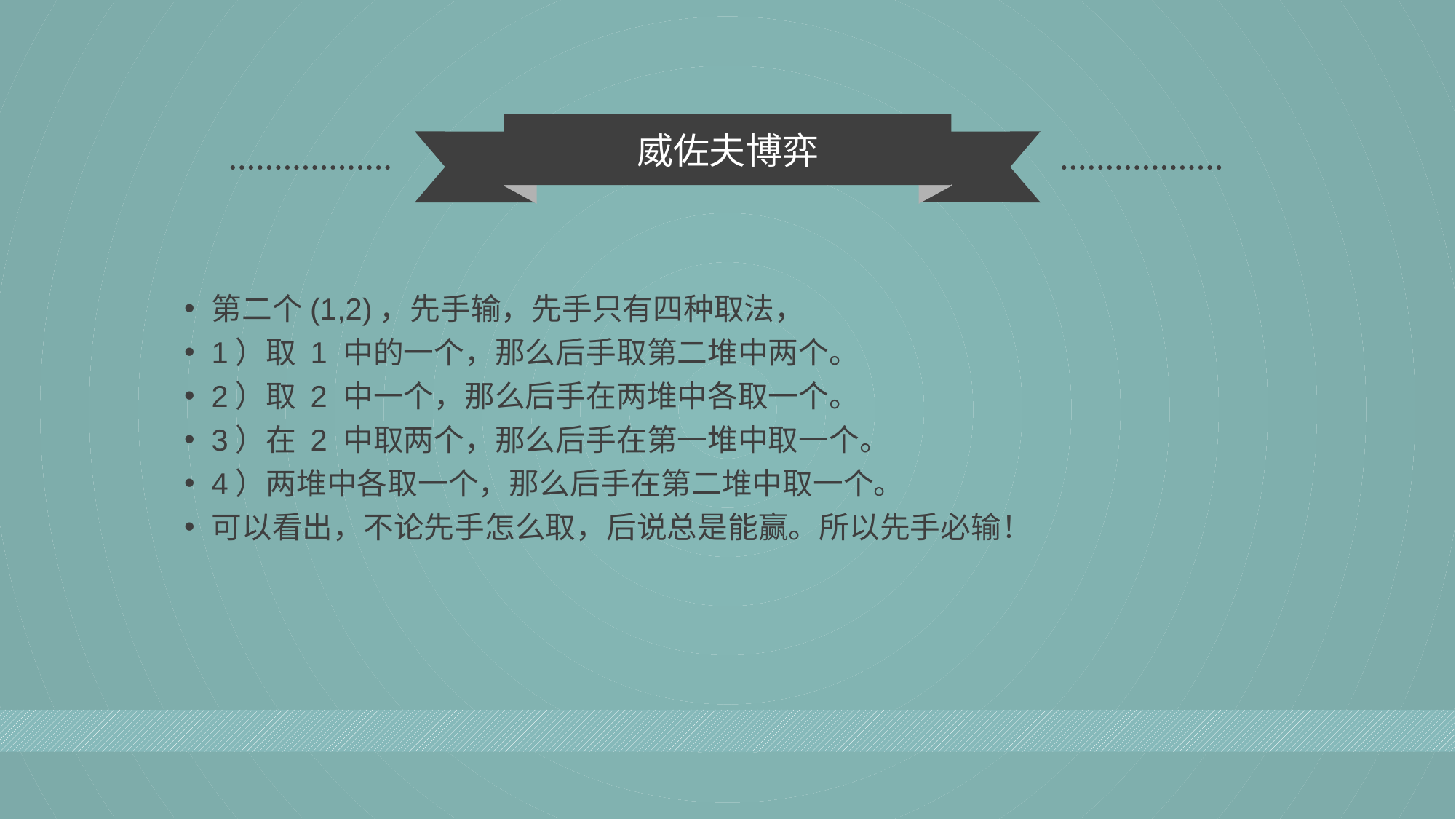

威佐夫博弈

第二个(1,2)，先手输，先手只有四种取法，
1）取 1 中的一个，那么后手取第二堆中两个。
2）取 2 中一个，那么后手在两堆中各取一个。
3）在 2 中取两个，那么后手在第一堆中取一个。
4）两堆中各取一个，那么后手在第二堆中取一个。
可以看出，不论先手怎么取，后说总是能赢。所以先手必输！